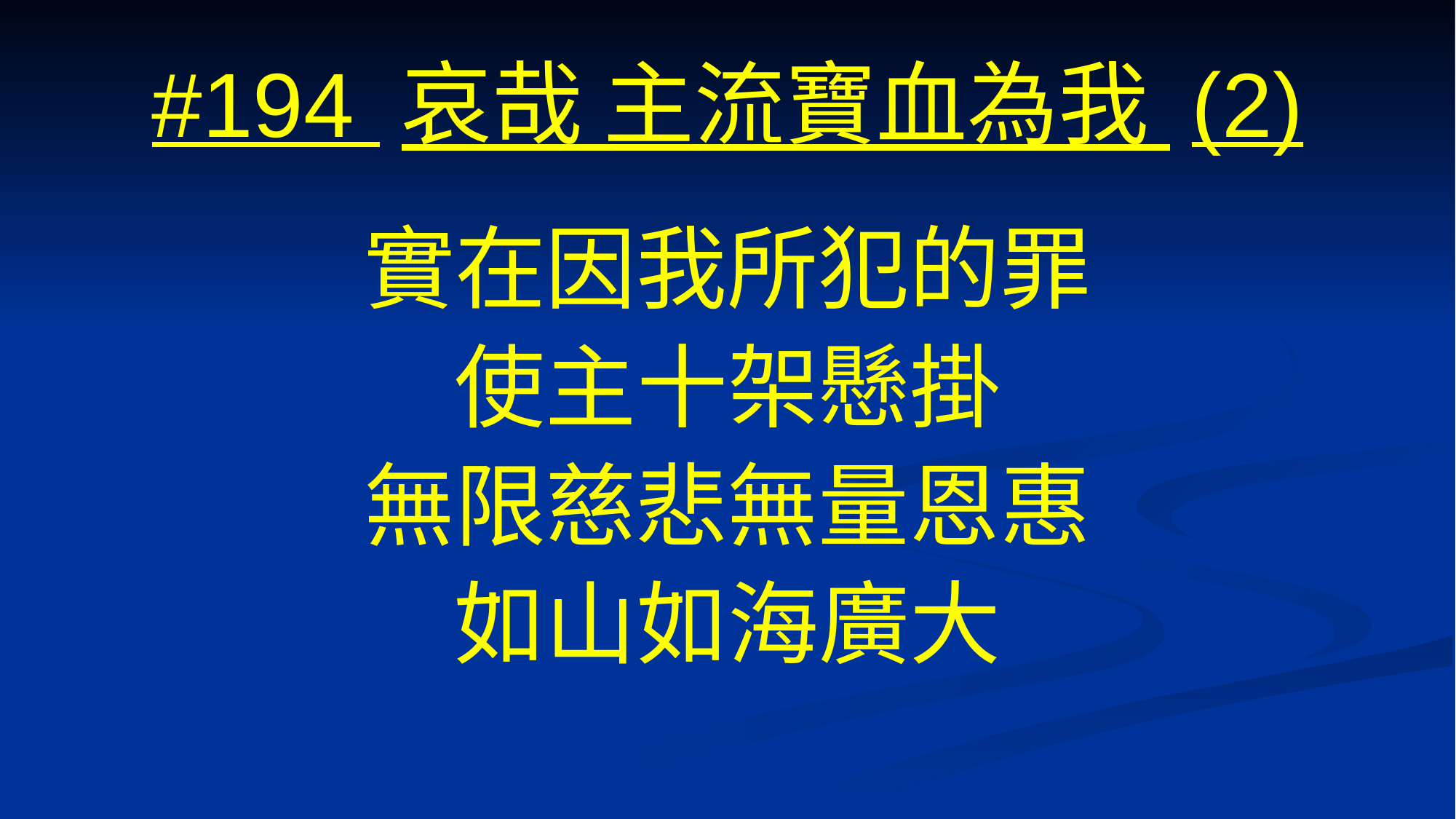

# #194 哀哉 主流寶血為我 (2)
實在因我所犯的罪
使主十架懸掛
無限慈悲無量恩惠
如山如海廣大